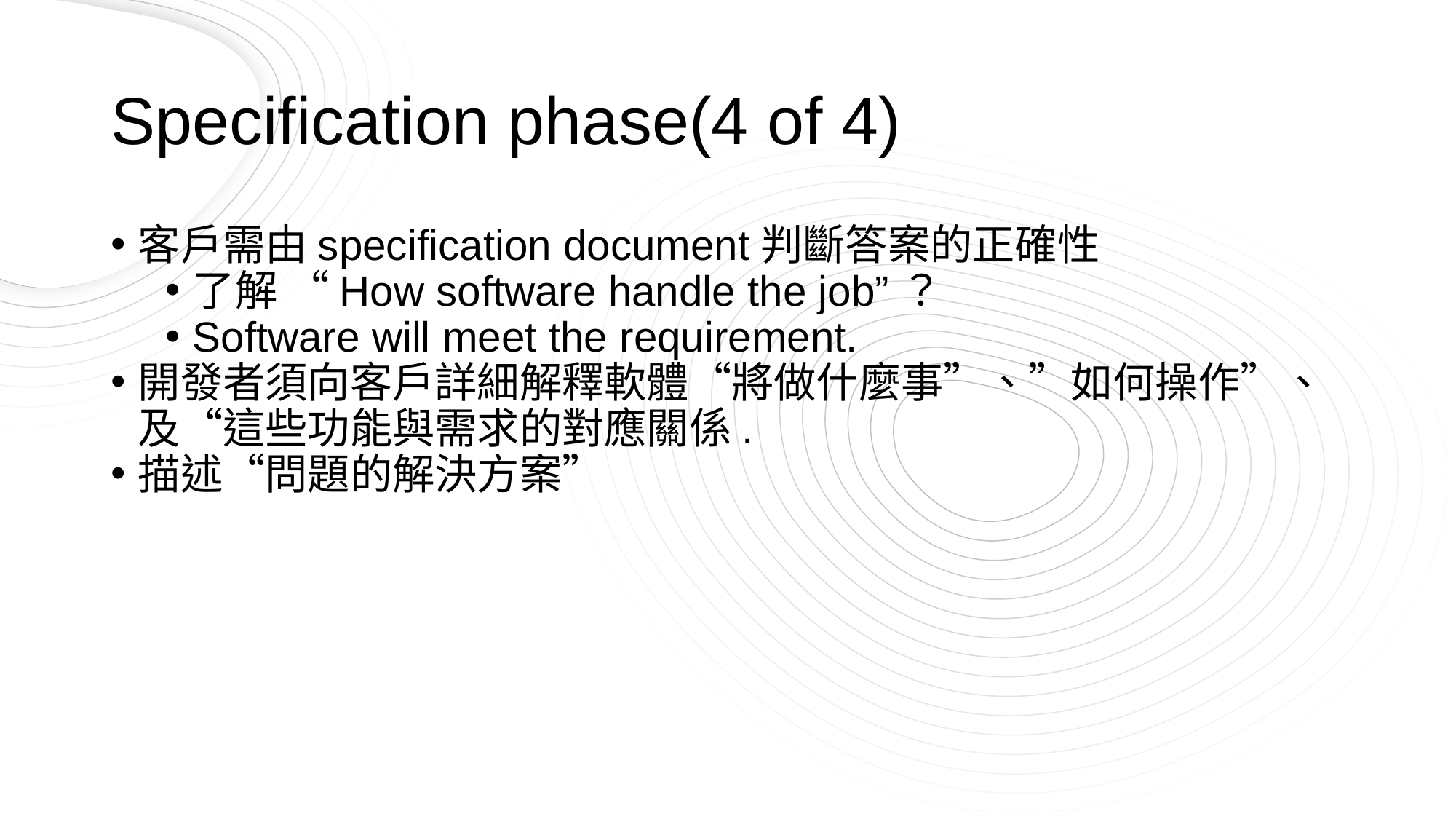

# Specification phase(4 of 4)
客戶需由specification document判斷答案的正確性
了解 “How software handle the job”？
Software will meet the requirement.
開發者須向客戶詳細解釋軟體“將做什麼事”、”如何操作”、及“這些功能與需求的對應關係.
描述“問題的解決方案”